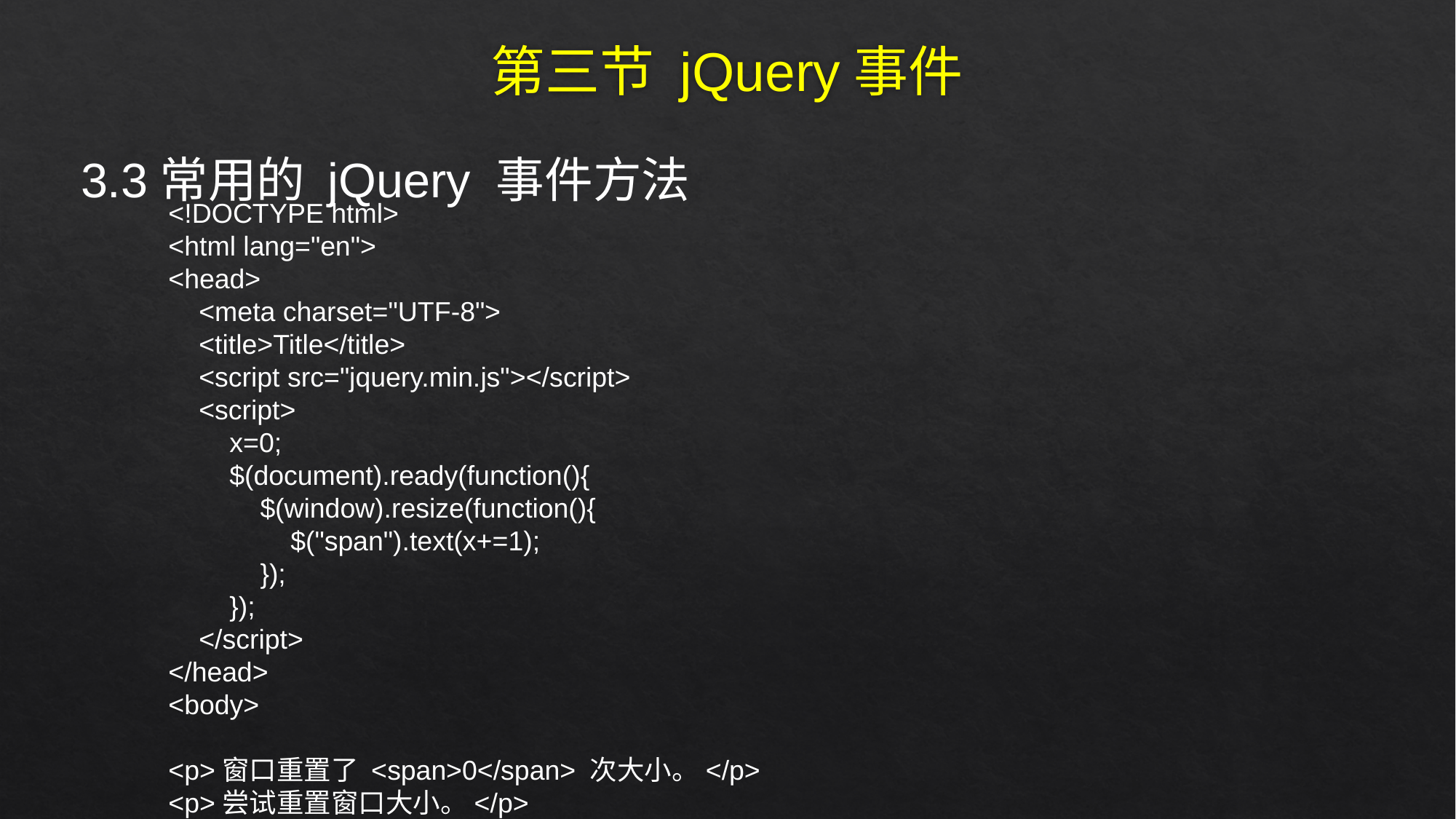

# 第三节 jQuery事件
3.3常用的 jQuery 事件方法

<!DOCTYPE html>
<html lang="en">
<head>
    <meta charset="UTF-8">
    <title>Title</title>
    <script src="jquery.min.js"></script>
    <script>
        x=0;
        $(document).ready(function(){
            $(window).resize(function(){
                $("span").text(x+=1);
            });
        });
    </script>
</head>
<body>

<p>窗口重置了 <span>0</span> 次大小。</p>
<p>尝试重置窗口大小。</p>

</body>
</html>